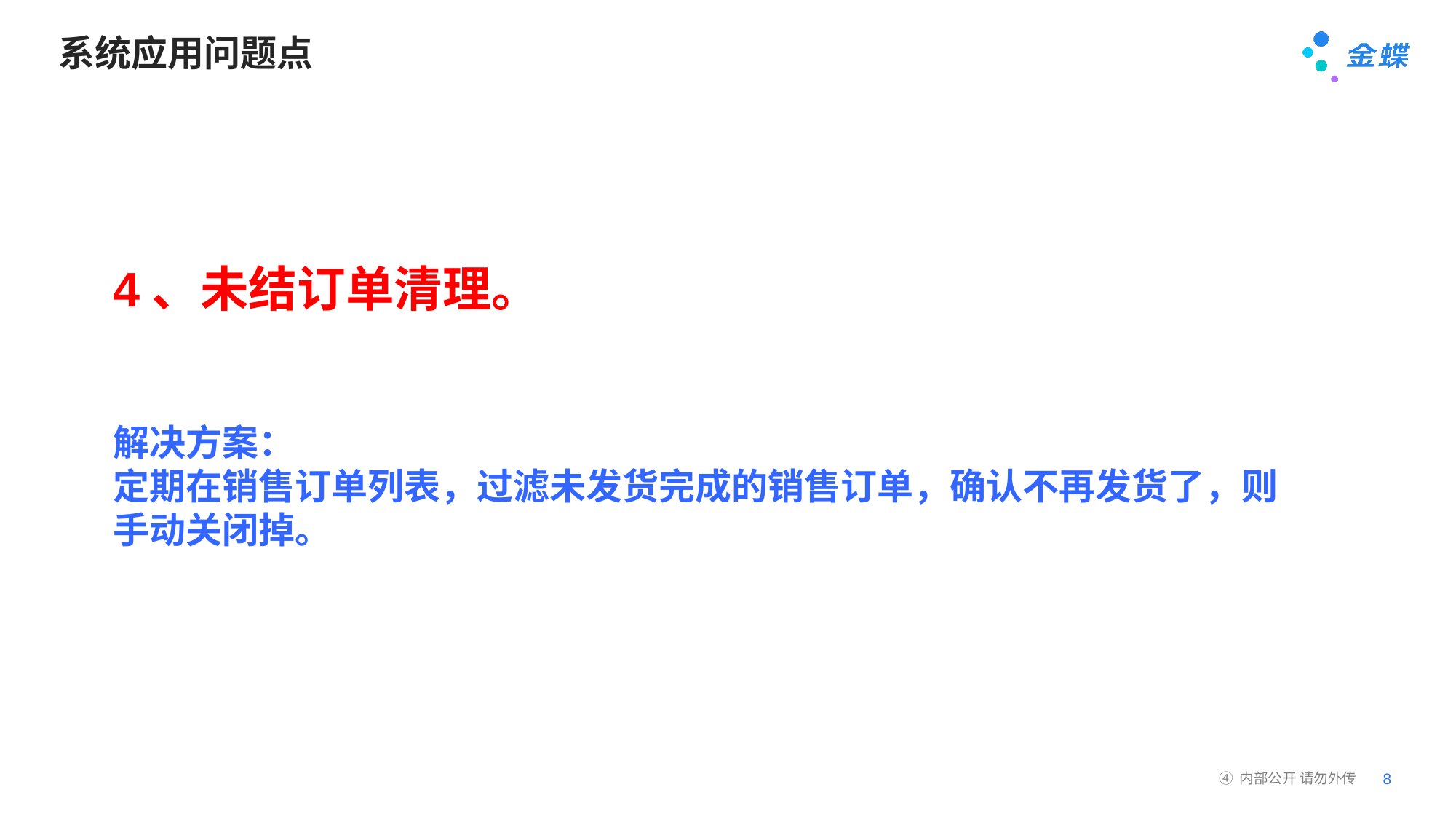

# 系统应用问题点
4、未结订单清理。
解决方案：
定期在销售订单列表，过滤未发货完成的销售订单，确认不再发货了，则
手动关闭掉。